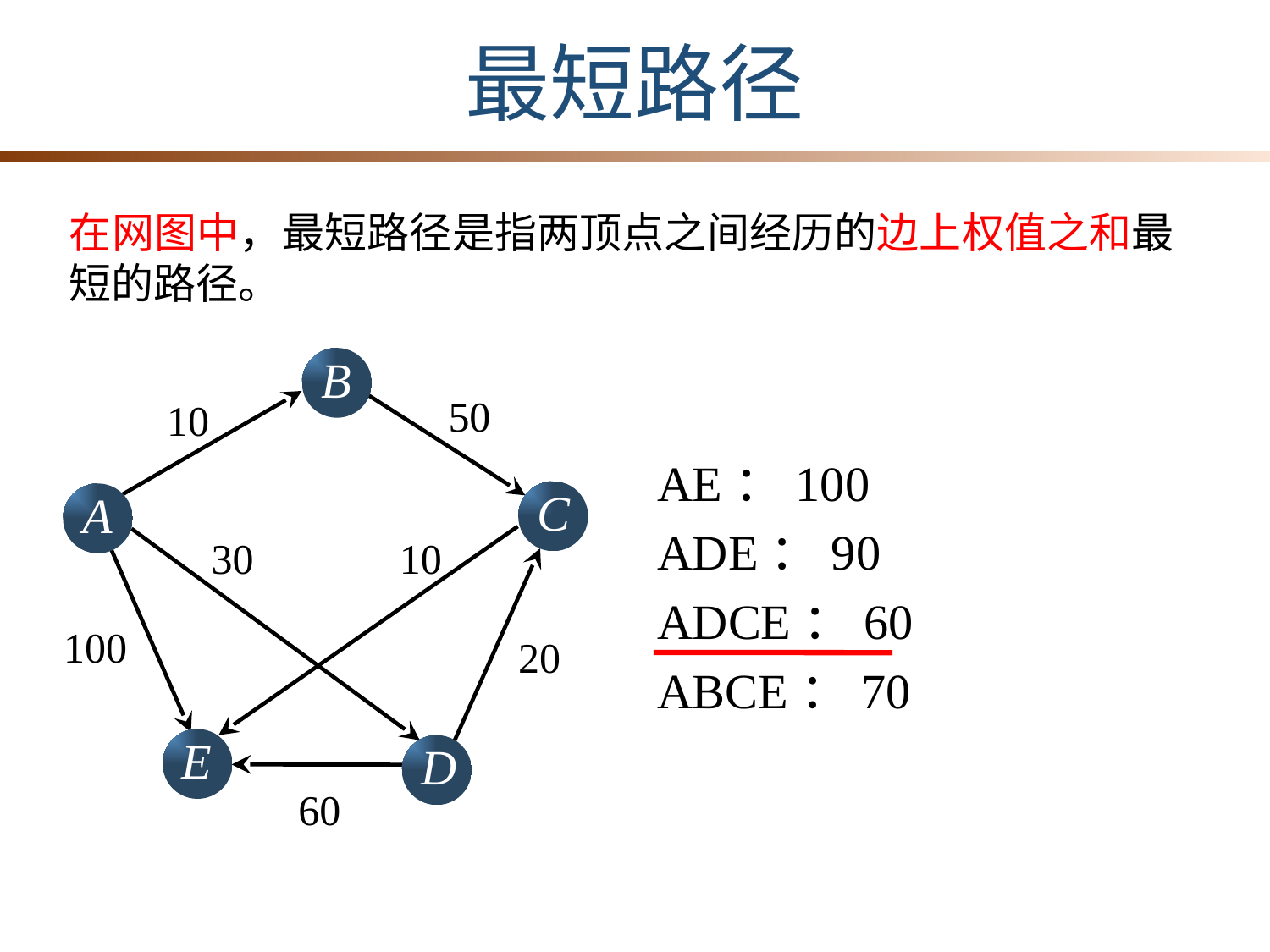

最短路径
在网图中，最短路径是指两顶点之间经历的边上权值之和最短的路径。
B

C

A

E

D

50
10
30
10
100
20
60
AE：100
ADE：90
ADCE：60
ABCE：70